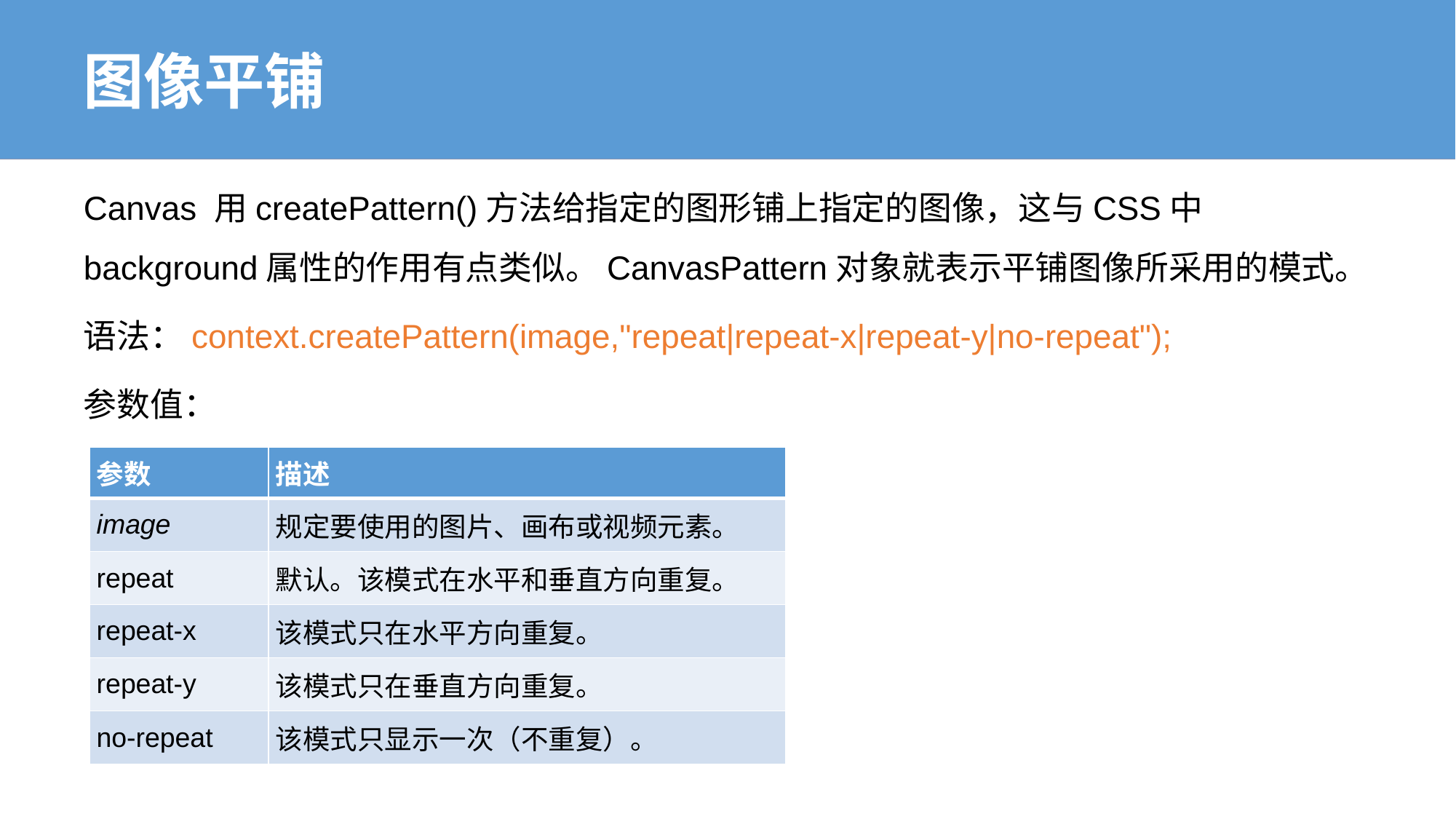

# 图像平铺
Canvas 用createPattern()方法给指定的图形铺上指定的图像，这与CSS中background属性的作用有点类似。CanvasPattern对象就表示平铺图像所采用的模式。
语法：context.createPattern(image,"repeat|repeat-x|repeat-y|no-repeat");
参数值：

| 参数 | 描述 |
| --- | --- |
| image | 规定要使用的图片、画布或视频元素。 |
| repeat | 默认。该模式在水平和垂直方向重复。 |
| repeat-x | 该模式只在水平方向重复。 |
| repeat-y | 该模式只在垂直方向重复。 |
| no-repeat | 该模式只显示一次（不重复）。 |